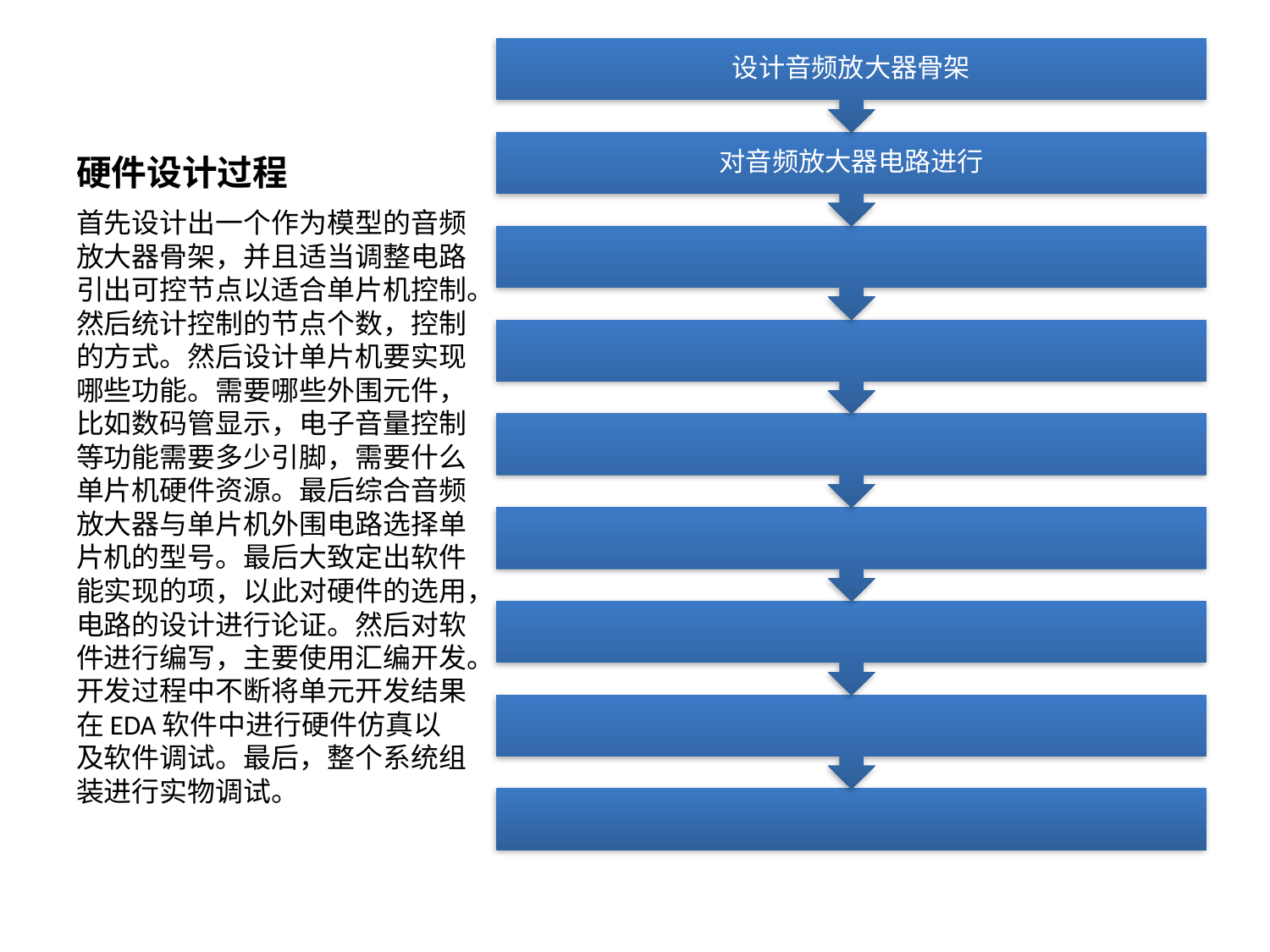

# 硬件设计过程

对音频放大器电路进行
设计音频放大器骨架
首先设计出一个作为模型的音频放大器骨架，并且适当调整电路引出可控节点以适合单片机控制。然后统计控制的节点个数，控制的方式。然后设计单片机要实现哪些功能。需要哪些外围元件，比如数码管显示，电子音量控制等功能需要多少引脚，需要什么单片机硬件资源。最后综合音频放大器与单片机外围电路选择单片机的型号。最后大致定出软件能实现的项，以此对硬件的选用，电路的设计进行论证。然后对软件进行编写，主要使用汇编开发。开发过程中不断将单元开发结果在EDA软件中进行硬件仿真以及软件调试。最后，整个系统组装进行实物调试。